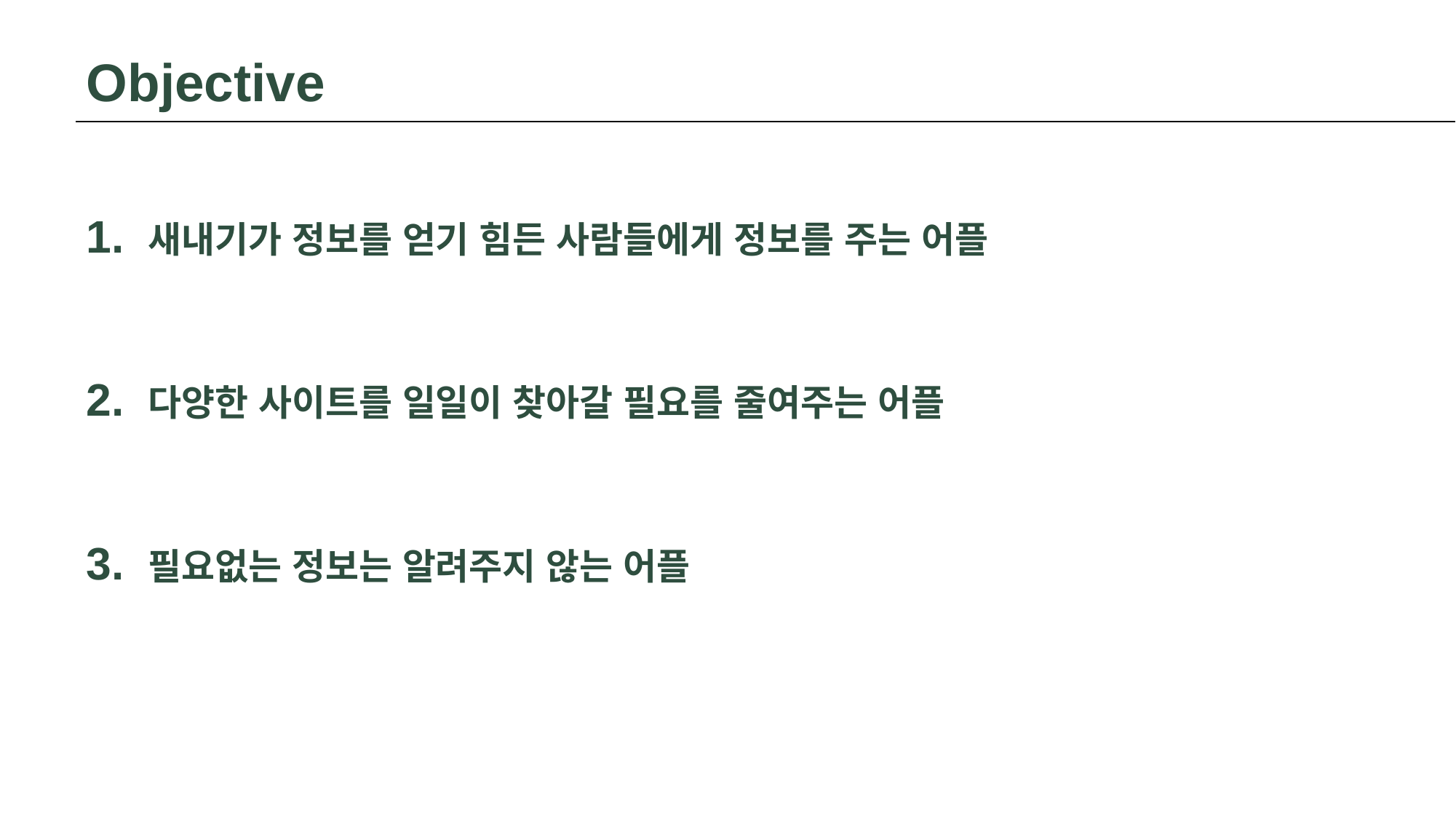

Objective
1. 새내기가 정보를 얻기 힘든 사람들에게 정보를 주는 어플

2. 다양한 사이트를 일일이 찾아갈 필요를 줄여주는 어플

3. 필요없는 정보는 알려주지 않는 어플